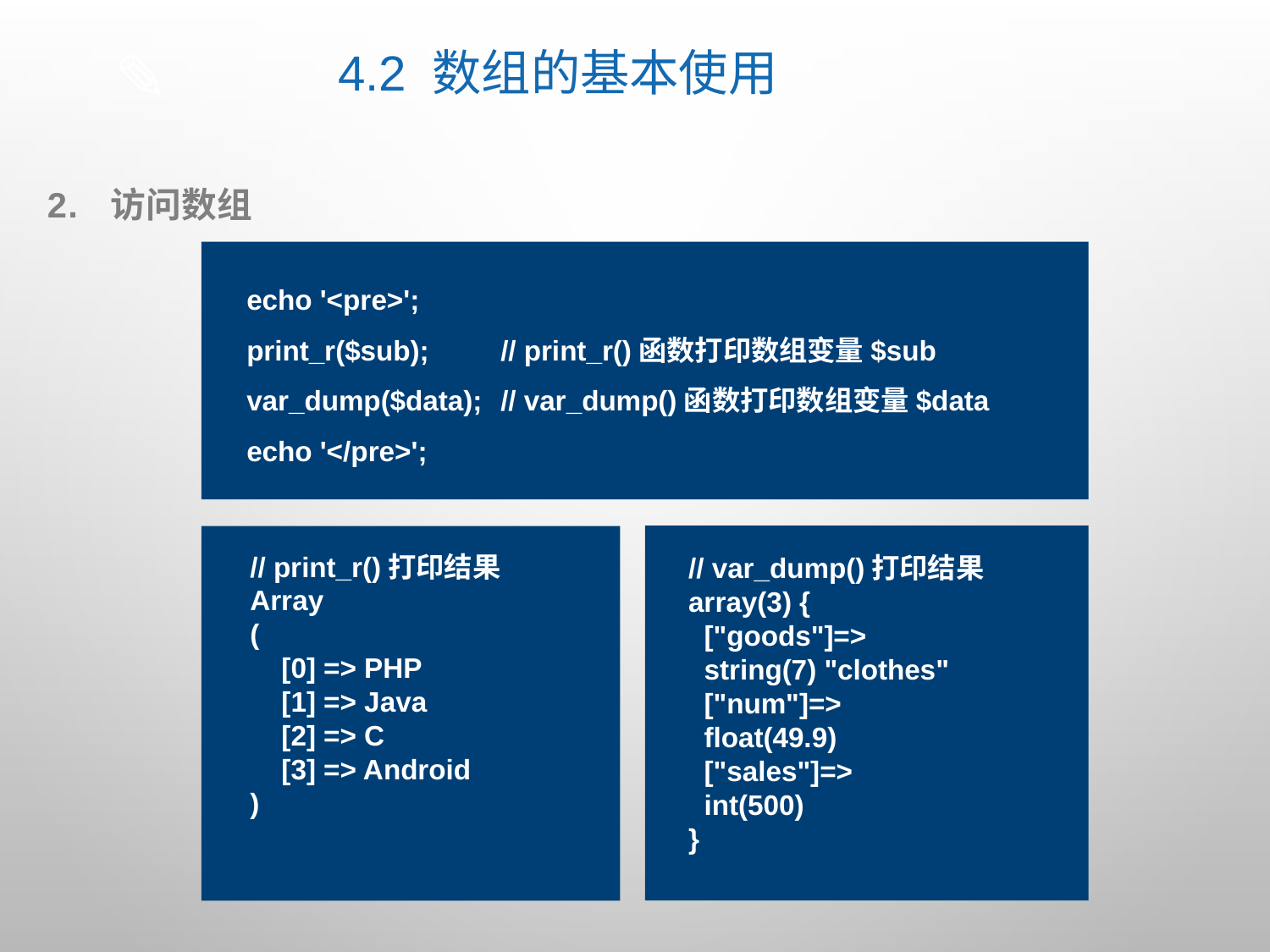

# 4.2 数组的基本使用
访问数组

echo '<pre>';
print_r($sub);	// print_r()函数打印数组变量$sub
var_dump($data);	// var_dump()函数打印数组变量$data
echo '</pre>';

// var_dump()打印结果
array(3) {
  ["goods"]=>
  string(7) "clothes"
  ["num"]=>
  float(49.9)
  ["sales"]=>
  int(500)
}

// print_r()打印结果
Array
(
    [0] => PHP
    [1] => Java
    [2] => C
    [3] => Android
)